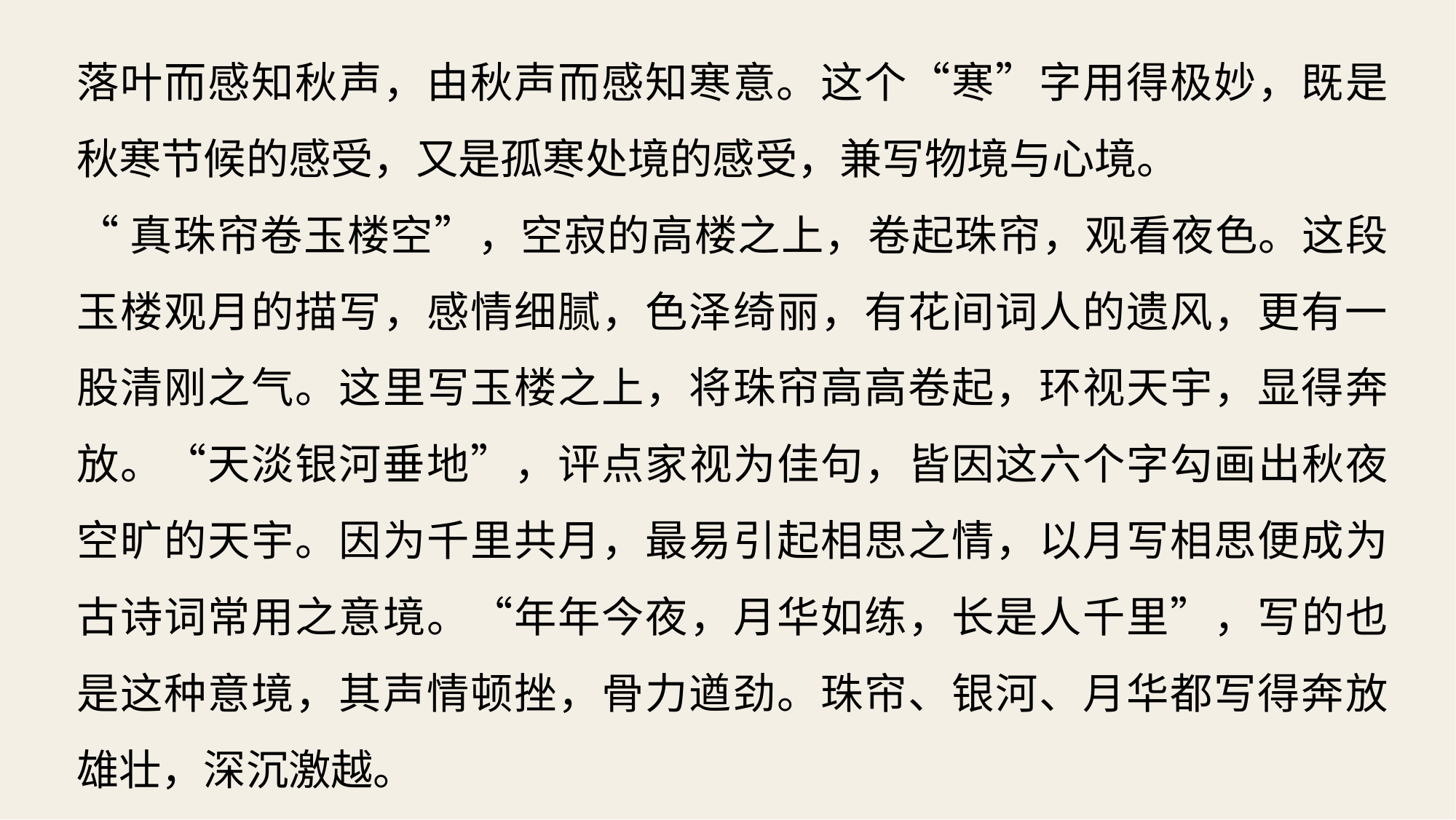

落叶而感知秋声，由秋声而感知寒意。这个“寒”字用得极妙，既是秋寒节候的感受，又是孤寒处境的感受，兼写物境与心境。
“真珠帘卷玉楼空”，空寂的高楼之上，卷起珠帘，观看夜色。这段玉楼观月的描写，感情细腻，色泽绮丽，有花间词人的遗风，更有一股清刚之气。这里写玉楼之上，将珠帘高高卷起，环视天宇，显得奔放。“天淡银河垂地”，评点家视为佳句，皆因这六个字勾画出秋夜空旷的天宇。因为千里共月，最易引起相思之情，以月写相思便成为古诗词常用之意境。“年年今夜，月华如练，长是人千里”，写的也是这种意境，其声情顿挫，骨力遒劲。珠帘、银河、月华都写得奔放雄壮，深沉激越。